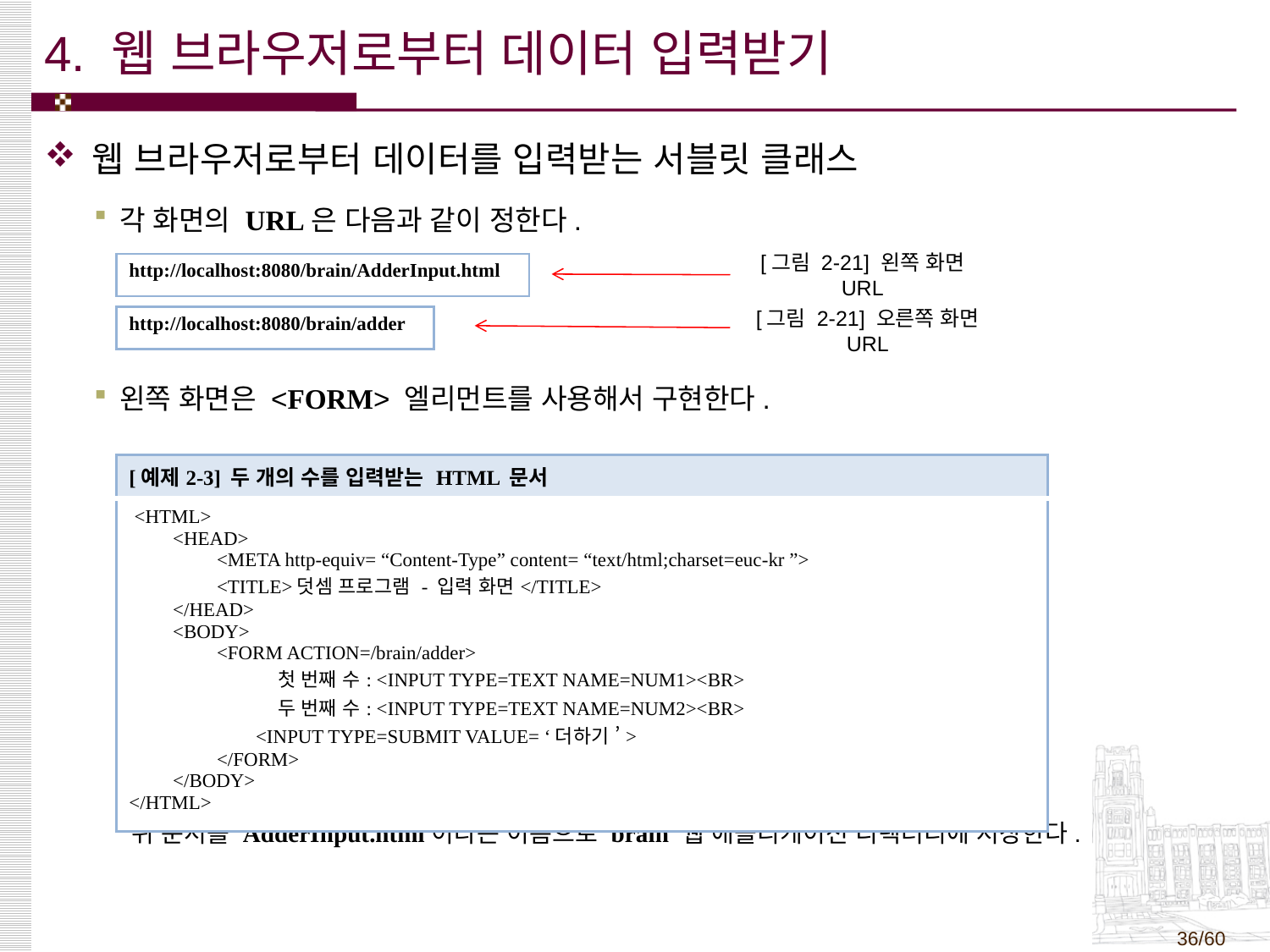

# 4. 웹 브라우저로부터 데이터 입력받기
웹 브라우저로부터 데이터를 입력받는 서블릿 클래스
각 화면의 URL은 다음과 같이 정한다.

왼쪽 화면은 <FORM> 엘리먼트를 사용해서 구현한다.

위 문서를 AdderInput.html이라는 이름으로 brain 웹 애플리케이션 디렉터리에 저장한다.

| http://localhost:8080/brain/AdderInput.html |
| --- |
[그림 2-21] 왼쪽 화면 URL
| http://localhost:8080/brain/adder |
| --- |
[그림 2-21] 오른쪽 화면 URL
| [예제2-3] 두 개의 수를 입력받는 HTML 문서 |
| --- |
| <HTML> <HEAD> <META http-equiv= “Content-Type” content= “text/html;charset=euc-kr ”> <TITLE>덧셈 프로그램 - 입력 화면</TITLE> </HEAD> <BODY> <FORM ACTION=/brain/adder> 첫 번째 수: <INPUT TYPE=TEXT NAME=NUM1><BR> 두 번째 수: <INPUT TYPE=TEXT NAME=NUM2><BR> <INPUT TYPE=SUBMIT VALUE= ‘더하기 ’> </FORM> </BODY> </HTML> |